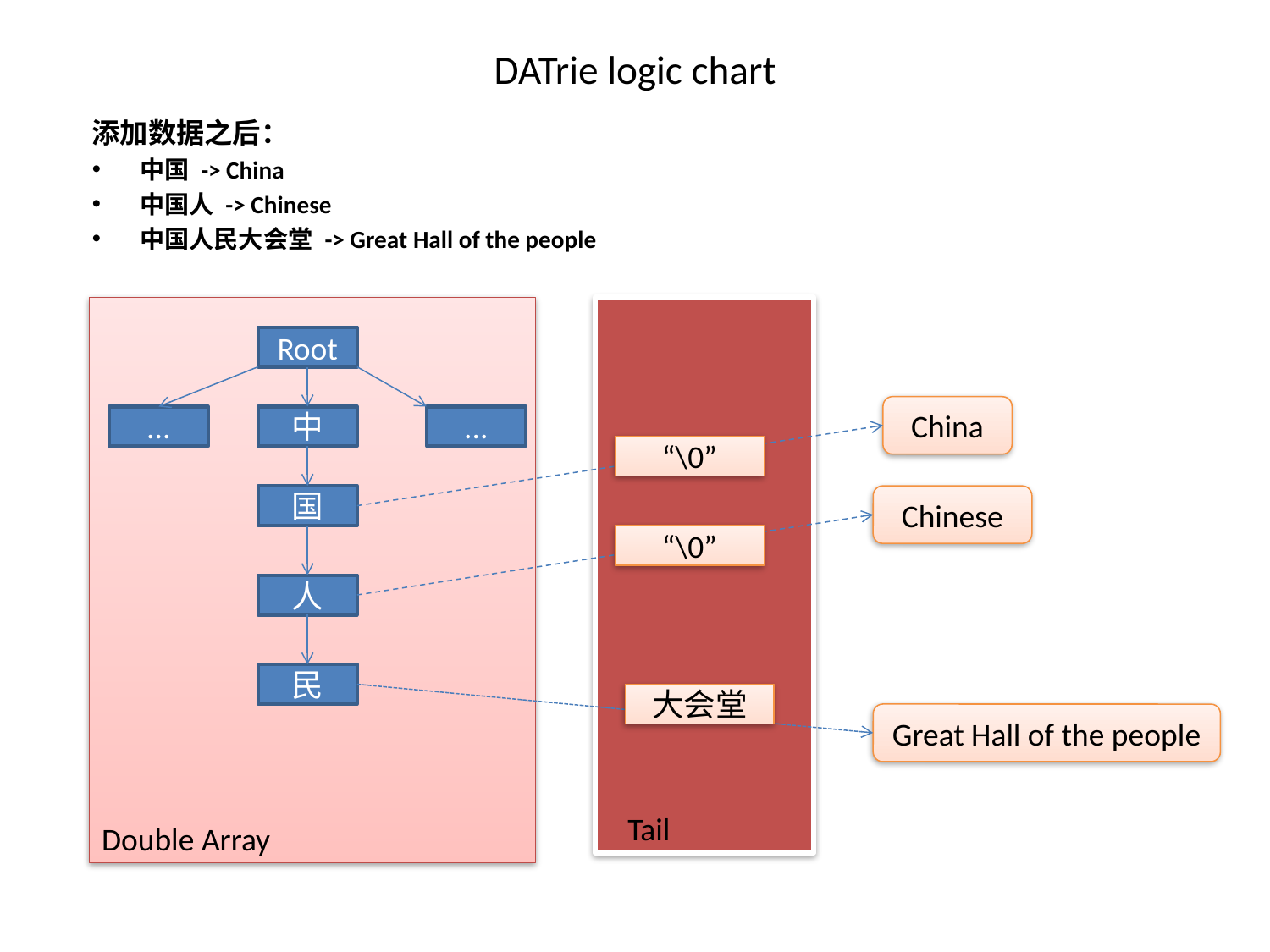

# DATrie logic chart
添加数据之后：
中国 -> China
中国人 -> Chinese
中国人民大会堂 -> Great Hall of the people

Root
China
...
中
...
“\0”
国
Chinese
“\0”
人
民
大会堂
Great Hall of the people
Tail
Double Array